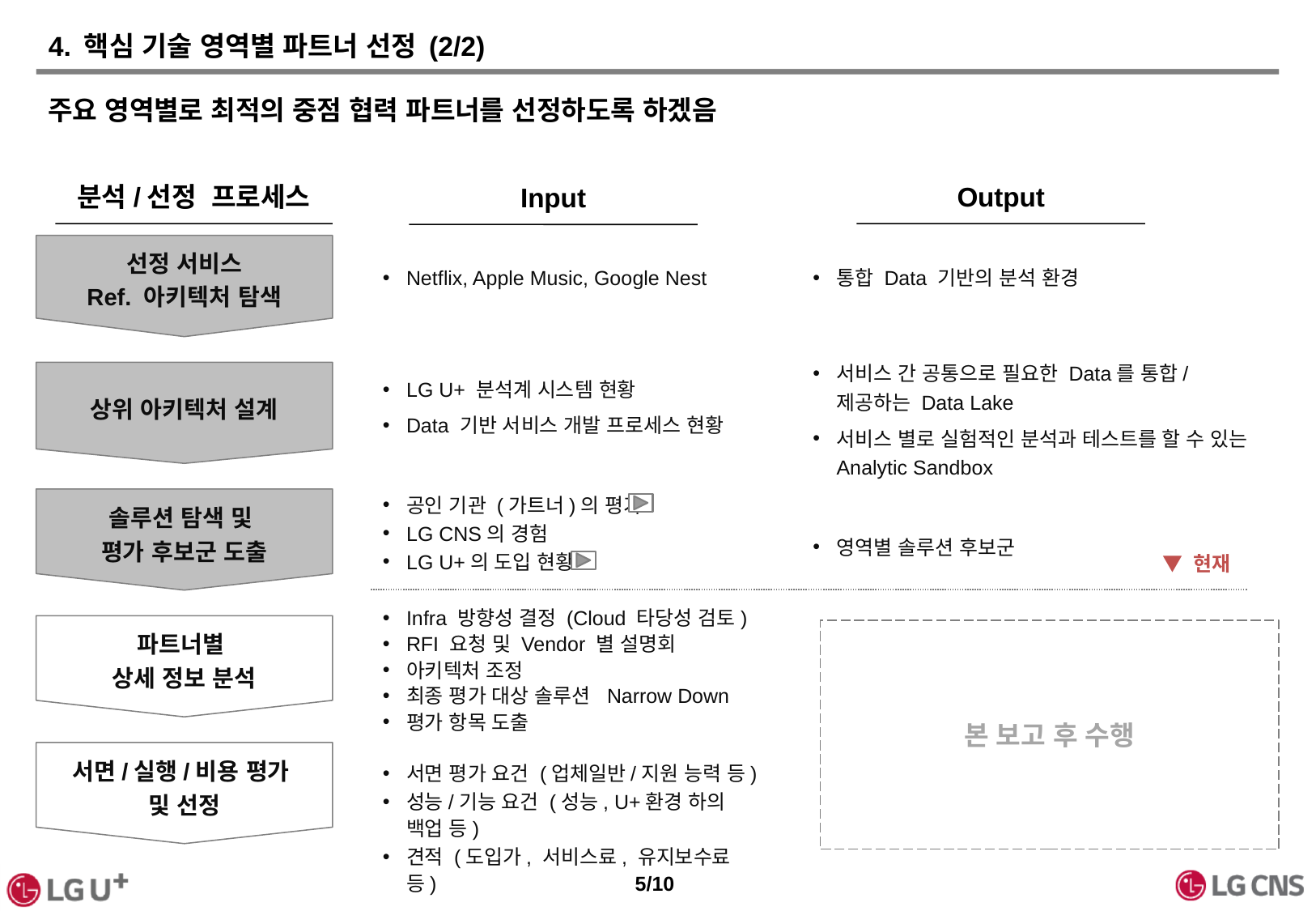

# 4. 핵심 기술 영역별 파트너 선정 (2/2)
주요 영역별로 최적의 중점 협력 파트너를 선정하도록 하겠음
분석/선정  프로세스

Output

Input

선정 서비스
Ref. 아키텍처 탐색
Netflix, Apple Music, Google Nest
통합 Data 기반의 분석 환경
서비스 간 공통으로 필요한 Data를 통합/제공하는 Data Lake
서비스 별로 실험적인 분석과 테스트를 할 수 있는 Analytic Sandbox
상위 아키텍처 설계
LG U+ 분석계 시스템 현황
Data 기반 서비스 개발 프로세스 현황

공인 기관 (가트너)의 평가
LG CNS의 경험
LG U+의 도입 현황
솔루션 탐색 및
평가 후보군 도출

영역별 솔루션 후보군
▼ 현재

Infra 방향성 결정 (Cloud 타당성 검토)
RFI 요청 및 Vendor 별 설명회
아키텍처 조정
최종 평가 대상 솔루션  Narrow Down
평가 항목 도출
파트너별
상세 정보 분석
본 보고 후 수행
서면/실행/비용 평가
및 선정
서면 평가 요건 (업체일반/지원 능력 등)
성능/기능 요건 (성능, U+환경 하의 백업 등)
견적 (도입가, 서비스료, 유지보수료 등)
5/10